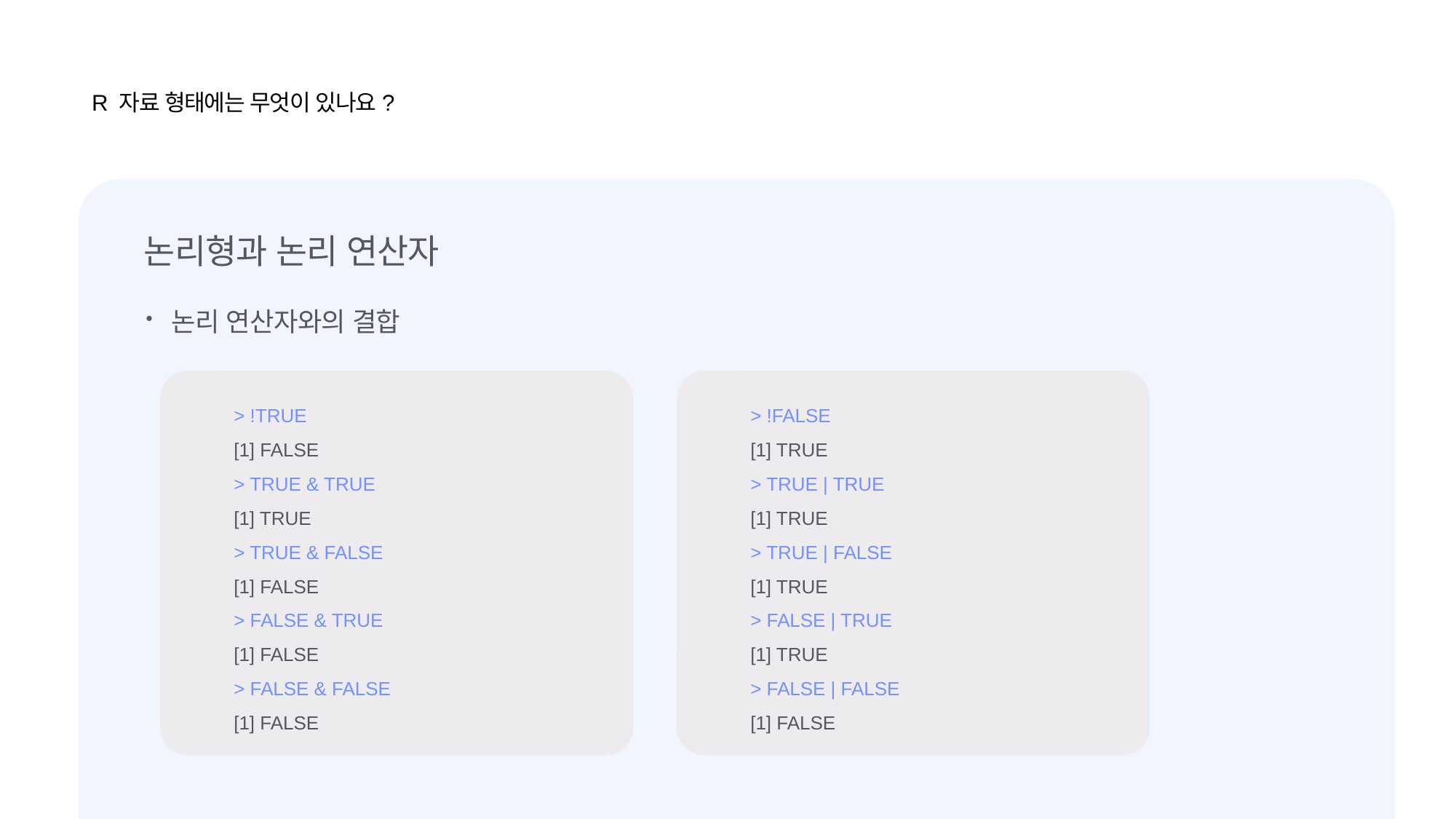

R 자료 형태에는 무엇이 있나요?

논리형과 논리 연산자
논리 연산자와의 결합
> !TRUE
[1] FALSE
> TRUE & TRUE
[1] TRUE
> TRUE & FALSE
[1] FALSE
> FALSE & TRUE
[1] FALSE
> FALSE & FALSE
[1] FALSE
> !FALSE
[1] TRUE
> TRUE | TRUE
[1] TRUE
> TRUE | FALSE
[1] TRUE
> FALSE | TRUE
[1] TRUE
> FALSE | FALSE
[1] FALSE